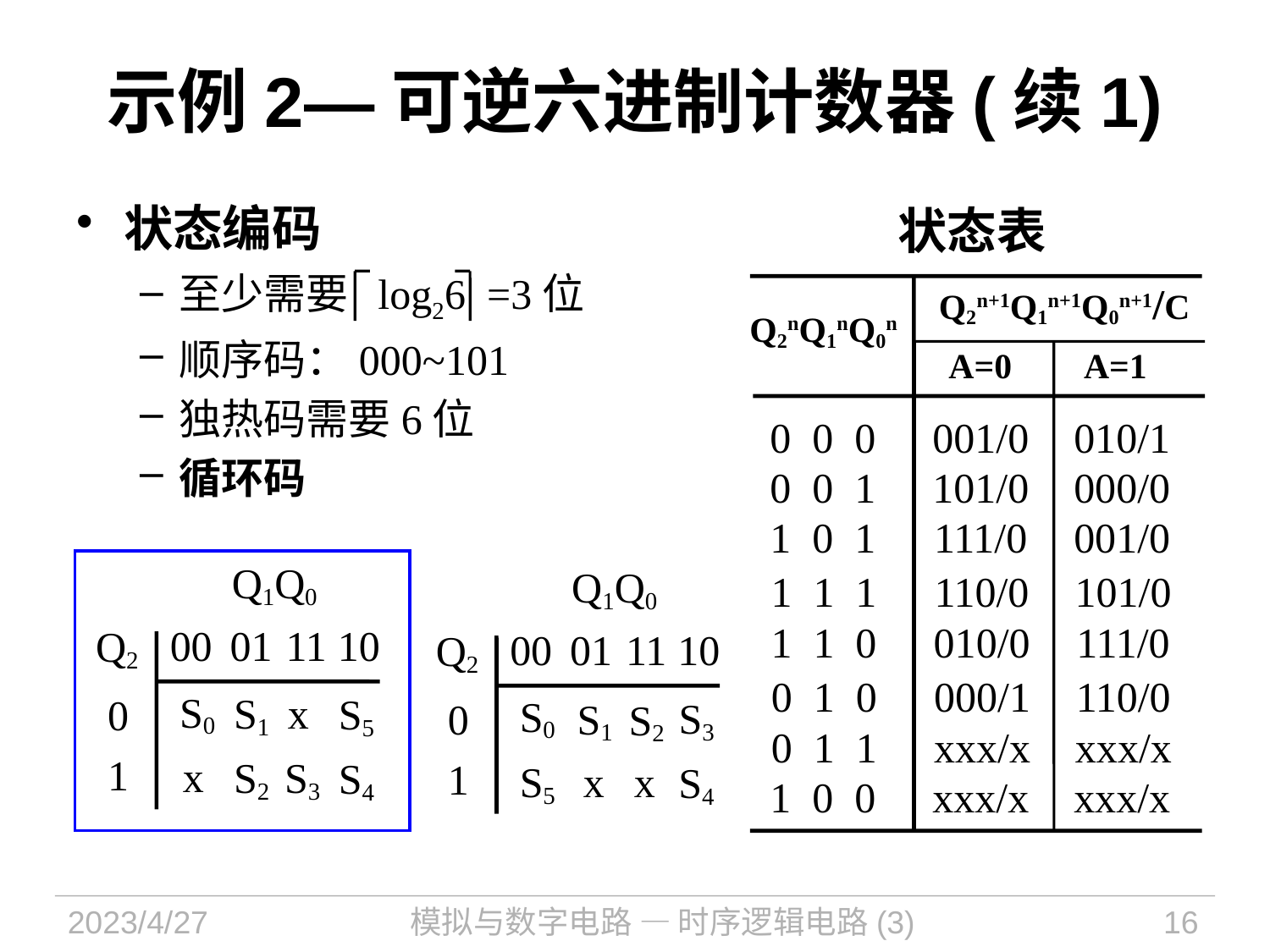

# 示例2—可逆六进制计数器(续1)
状态编码
至少需要  log26  =3位
顺序码：000~101
独热码需要6位
循环码
状态表

Q2n+1Q1n+1Q0n+1/C

Q2nQ1nQ0n

A=0
A=1
0  0  0
001/0
010/1
0  0  1
101/0
000/0
1  0  1
111/0
001/0
1  1  1
110/0
101/0
1  1  0
010/0
111/0
0  1  0
000/1
110/0
0  1  1
xxx/x
xxx/x
1  0  0
xxx/x
xxx/x

Q1Q0
00
01
11
10
Q2

S0
S1
x
S5
0
1
x
S2
S3
S4
Q1Q0
00
01
11
10
Q2

S0
S3
0
S1
S2
1
x
x
S5
S4
2023/4/27
模拟与数字电路 — 时序逻辑电路(3)
16